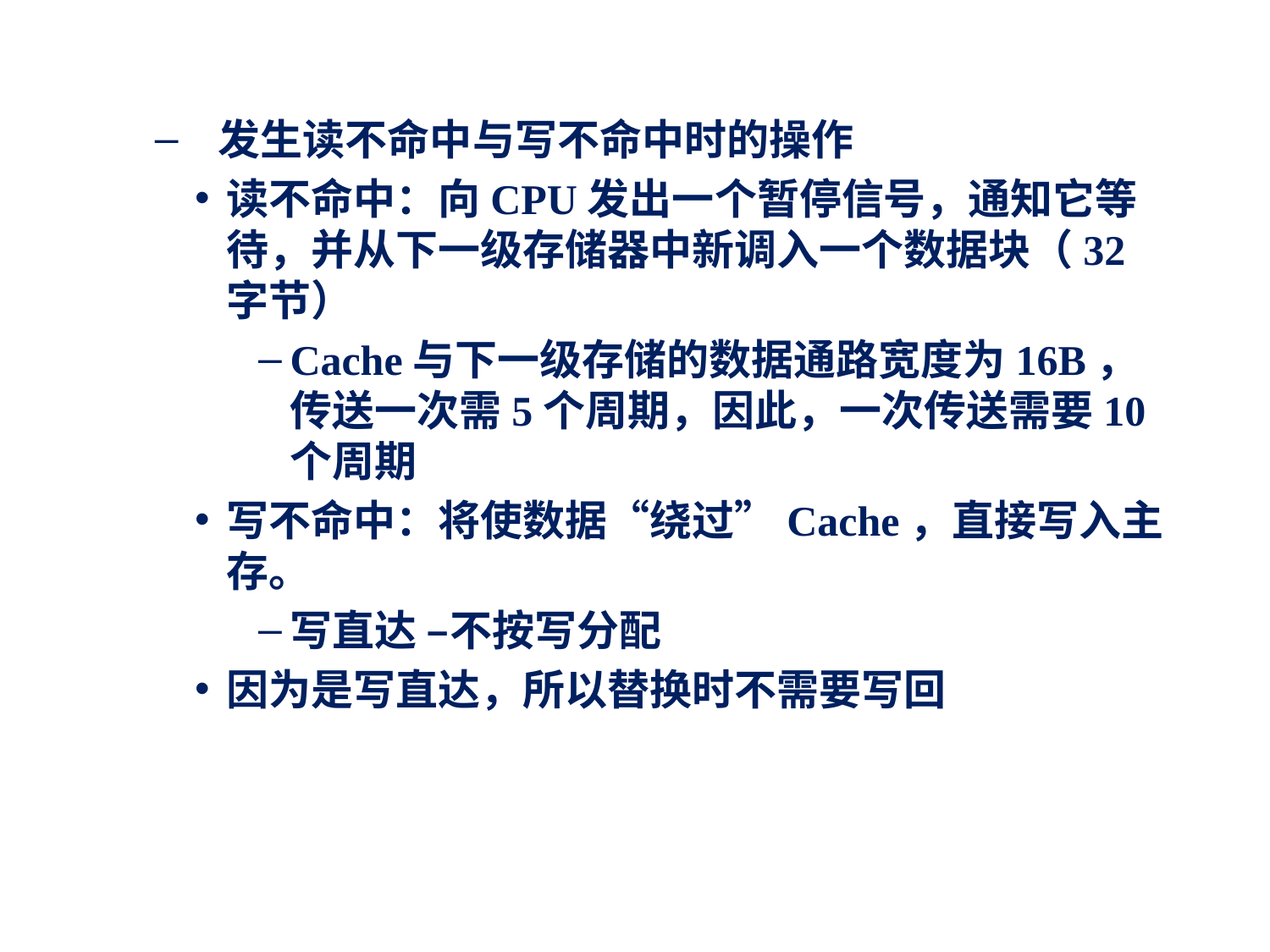

发生读不命中与写不命中时的操作
读不命中：向CPU发出一个暂停信号，通知它等待，并从下一级存储器中新调入一个数据块（32字节）
Cache与下一级存储的数据通路宽度为16B，传送一次需5个周期，因此，一次传送需要10个周期
写不命中：将使数据“绕过”Cache，直接写入主存。
写直达 –不按写分配
因为是写直达，所以替换时不需要写回